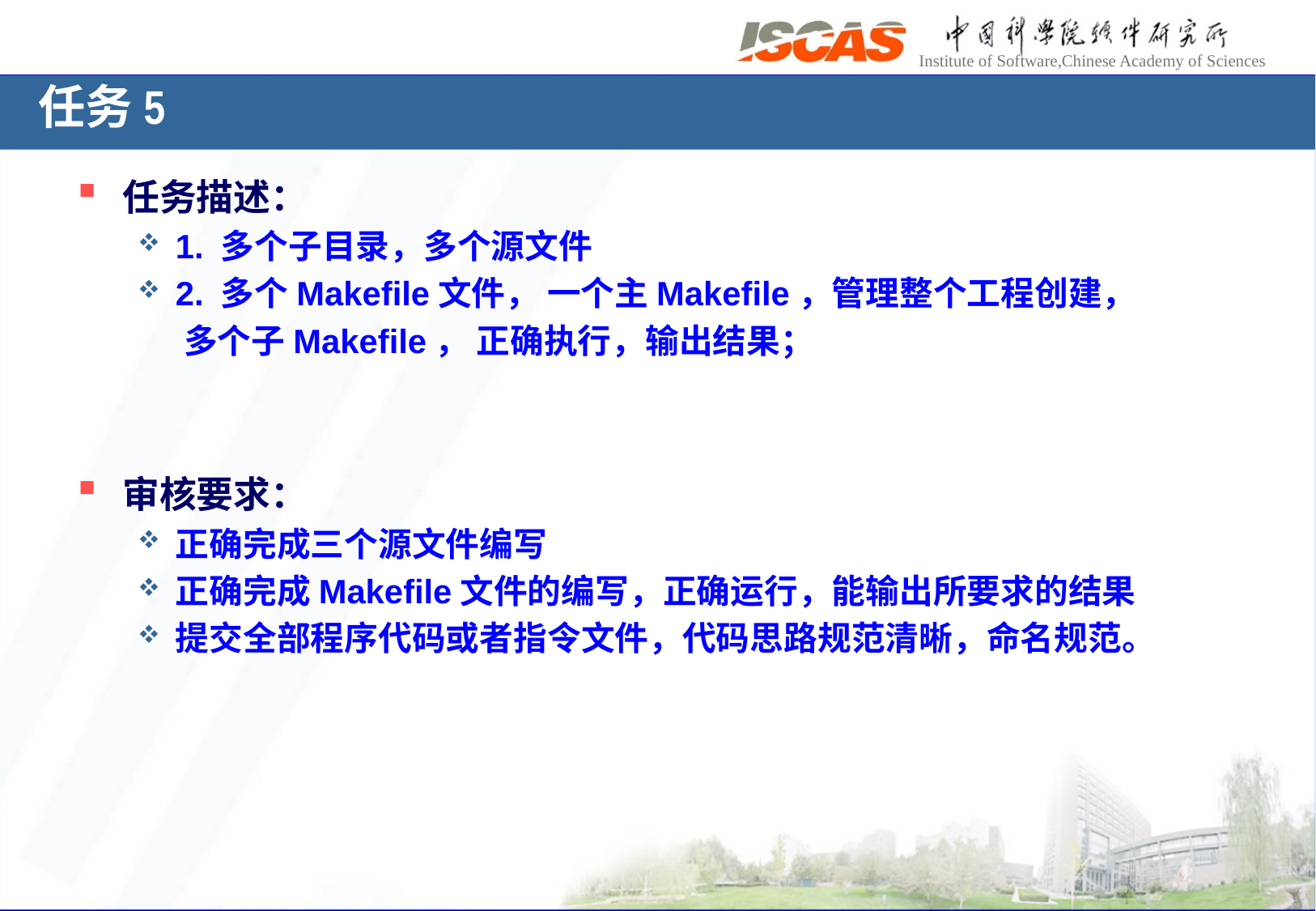

# 任务5
任务描述：
1. 多个子目录，多个源文件
2. 多个Makefile文件， 一个主Makefile，管理整个工程创建，
     多个子Makefile， 正确执行，输出结果；

审核要求：
正确完成三个源文件编写
正确完成Makefile文件的编写，正确运行，能输出所要求的结果
提交全部程序代码或者指令文件，代码思路规范清晰，命名规范。